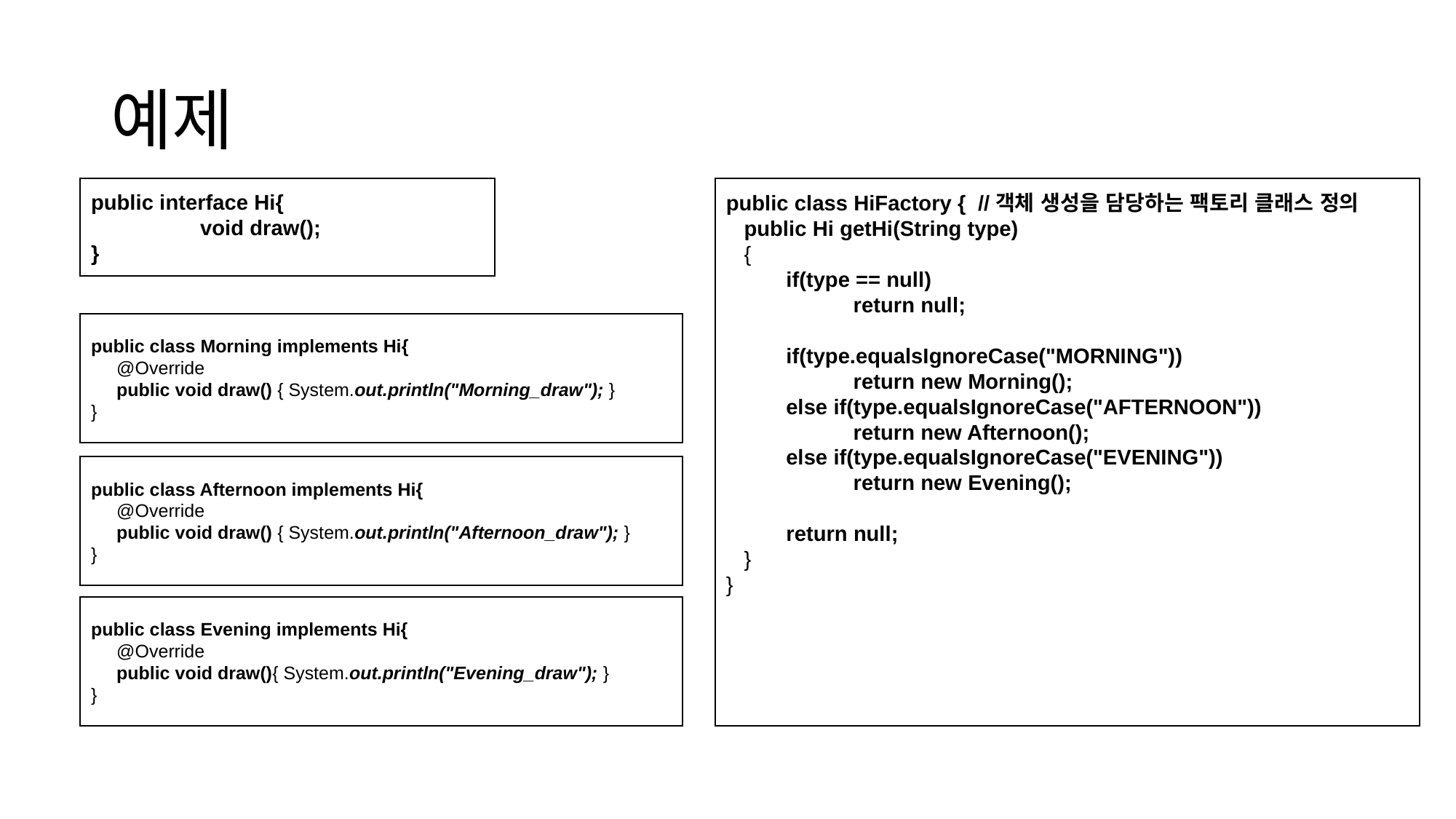

# 예제
public interface Hi{
	void draw();
}
public class HiFactory {  //객체 생성을 담당하는 팩토리 클래스 정의
   public Hi getHi(String type)
   {
          if(type == null)
	   return null;

          if(type.equalsIgnoreCase("MORNING"))
	   return new Morning();
          else if(type.equalsIgnoreCase("AFTERNOON"))
	   return new Afternoon();
          else if(type.equalsIgnoreCase("EVENING"))
	   return new Evening();

          return null;
   }
}

public class Morning implements Hi{
     @Override
     public void draw() { System.out.println("Morning_draw"); }
}
public class Afternoon implements Hi{
     @Override
     public void draw() { System.out.println("Afternoon_draw"); }
}
public class Evening implements Hi{
     @Override
     public void draw(){ System.out.println("Evening_draw"); }
}